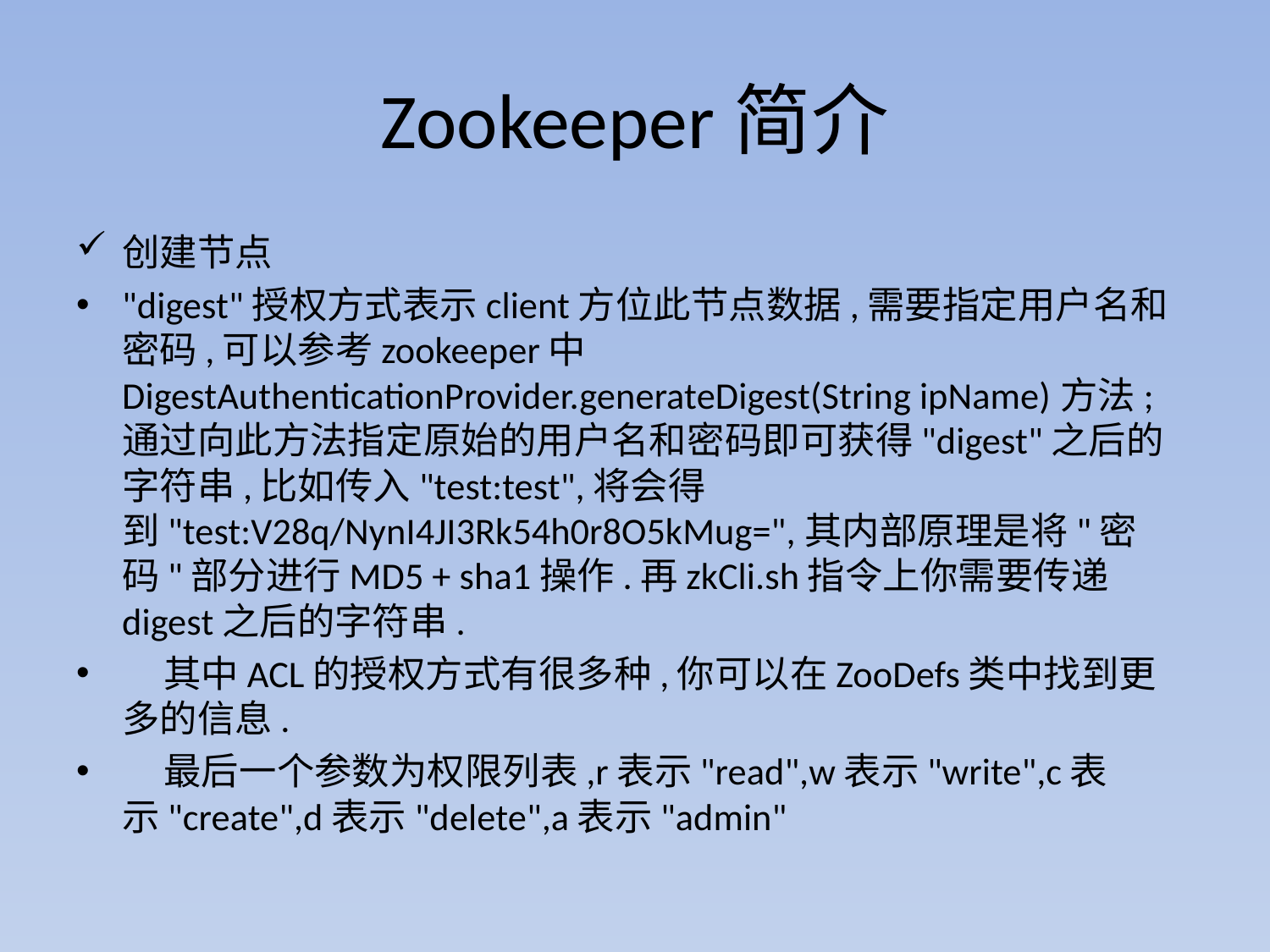

# Zookeeper简介
创建节点
"digest"授权方式表示client方位此节点数据,需要指定用户名和密码,可以参考zookeeper中 DigestAuthenticationProvider.generateDigest(String ipName)方法;通过向此方法指定原始的用户名和密码即可获得"digest"之后的字符串,比如传入"test:test",将会得 到"test:V28q/NynI4JI3Rk54h0r8O5kMug=",其内部原理是将"密码"部分进行MD5 + sha1操作.再zkCli.sh指令上你需要传递digest之后的字符串.
    其中ACL的授权方式有很多种,你可以在ZooDefs类中找到更多的信息.
    最后一个参数为权限列表,r表示"read",w表示"write",c表示"create",d表示"delete",a表示"admin"